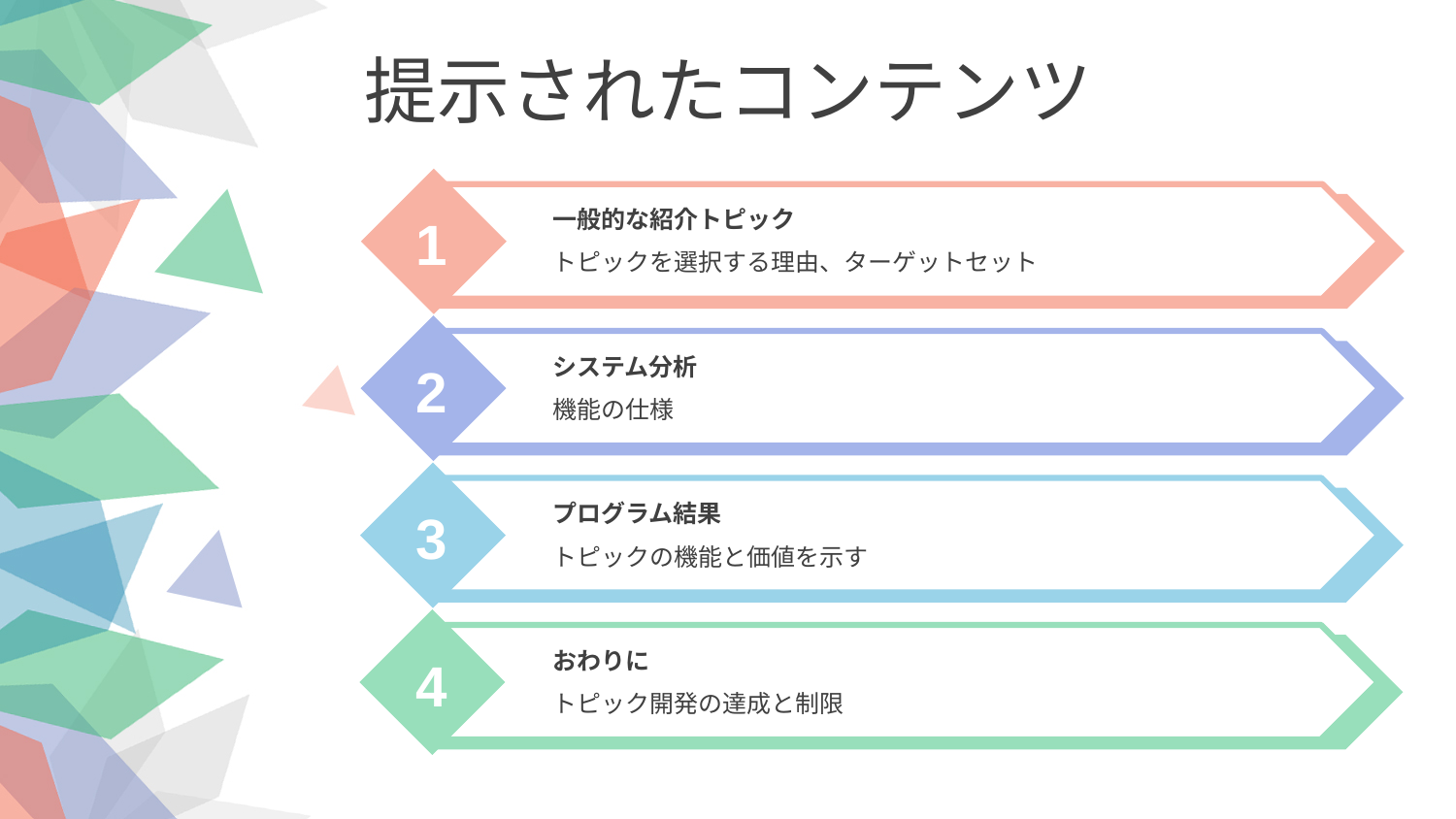

提示されたコンテンツ

一般的な紹介トピック
トピックを選択する理由、ターゲットセット
1

システム分析
機能の仕様
2

プログラム結果
トピックの機能と価値を示す
3

おわりに
トピック開発の達成と制限
4